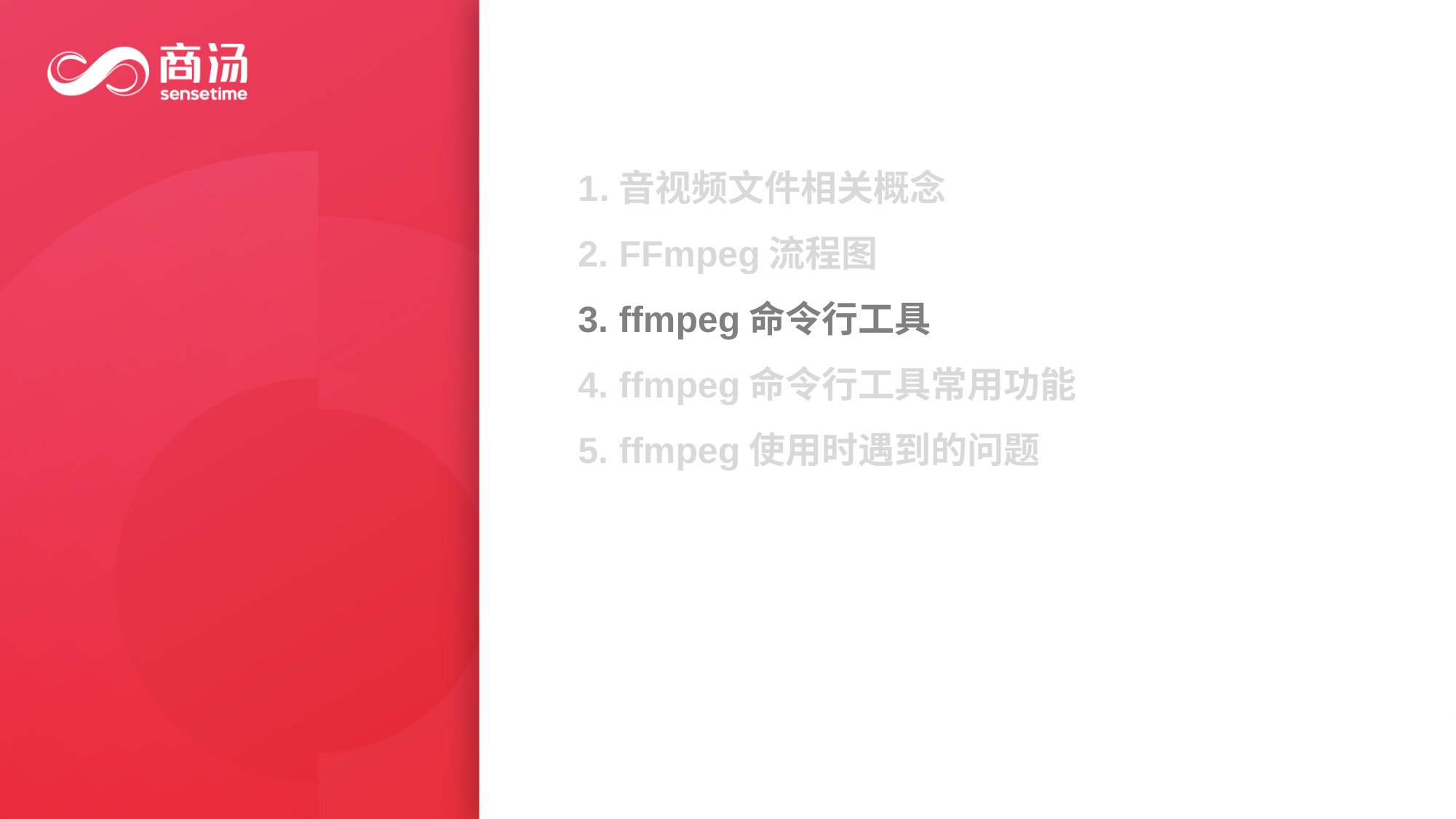

音视频文件相关概念
FFmpeg流程图
ffmpeg命令行工具
ffmpeg命令行工具常用功能
ffmpeg使用时遇到的问题
10